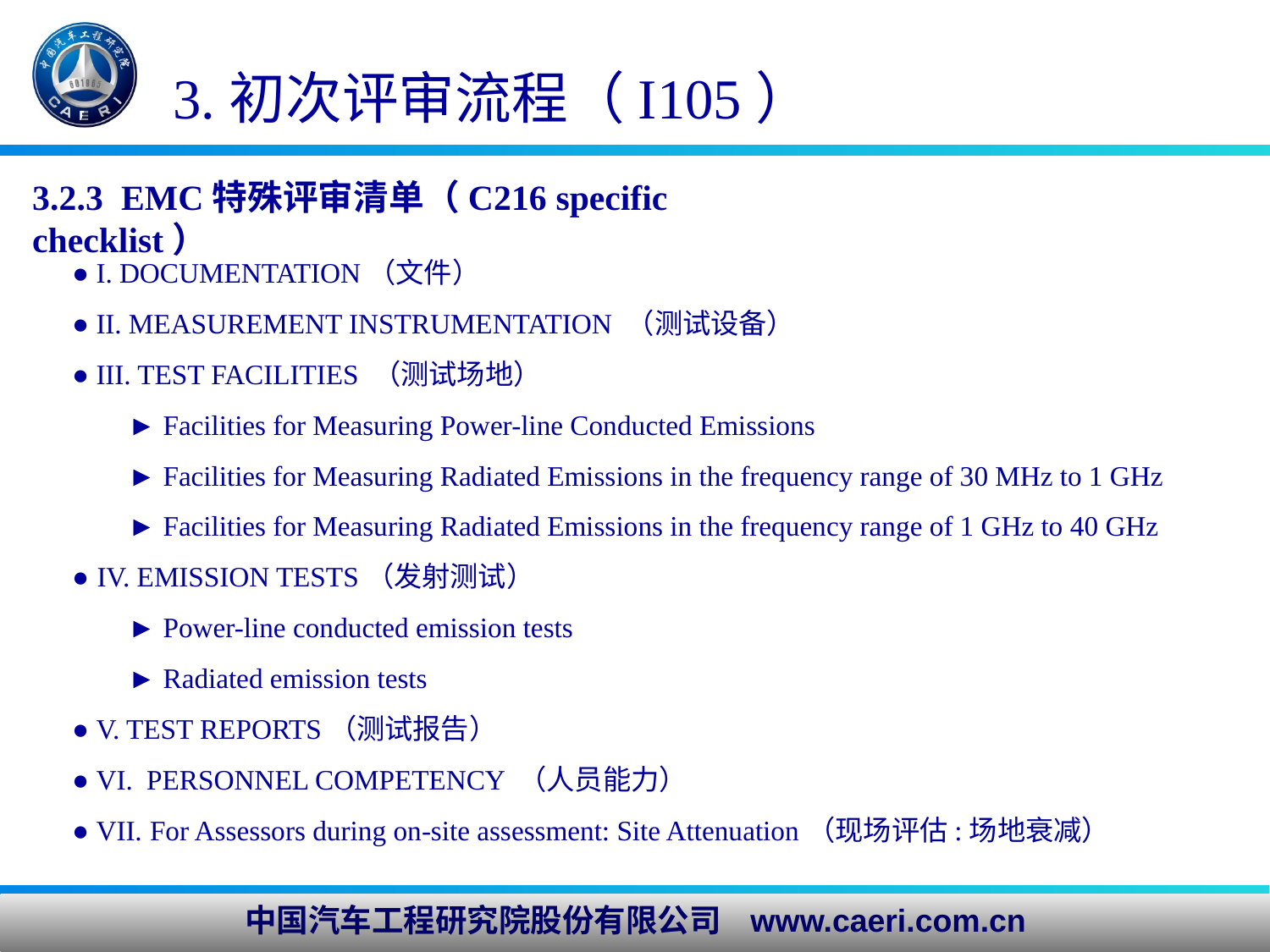

3.初次评审流程（I105）
3.2.3  EMC特殊评审清单（C216 specific checklist）
● I. DOCUMENTATION（文件）
● II. MEASUREMENT INSTRUMENTATION （测试设备）
● III. TEST FACILITIES （测试场地）
        ► Facilities for Measuring Power-line Conducted Emissions
        ► Facilities for Measuring Radiated Emissions in the frequency range of 30 MHz to 1 GHz
        ► Facilities for Measuring Radiated Emissions in the frequency range of 1 GHz to 40 GHz
● IV. EMISSION TESTS（发射测试）
        ► Power-line conducted emission tests
        ► Radiated emission tests
● V. TEST REPORTS（测试报告）
● VI.  PERSONNEL COMPETENCY （人员能力）
● VII. For Assessors during on-site assessment: Site Attenuation（现场评估:场地衰减）